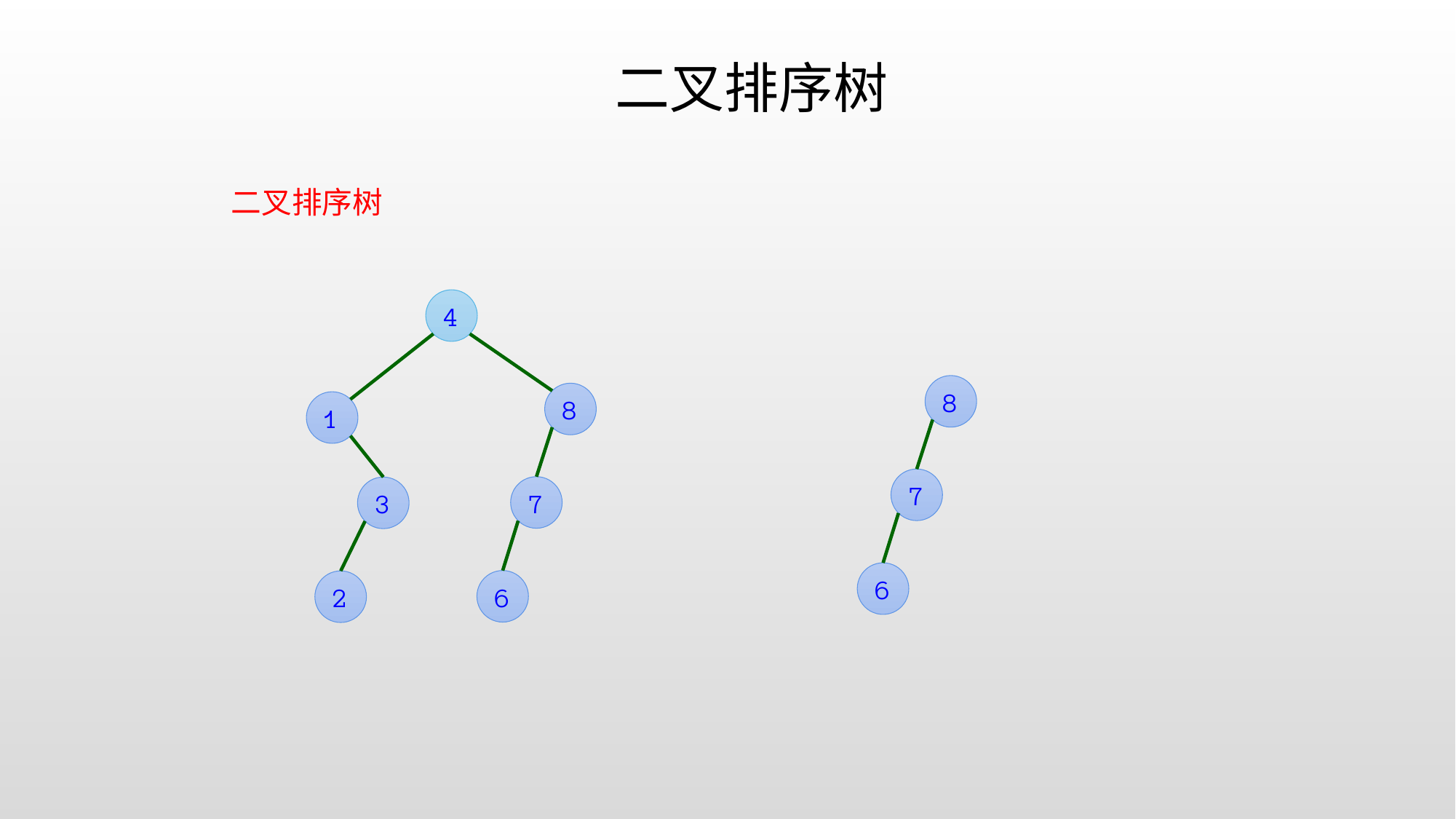

二叉排序树
二叉排序树

4
8
1
7
3
6
2
8
7
6